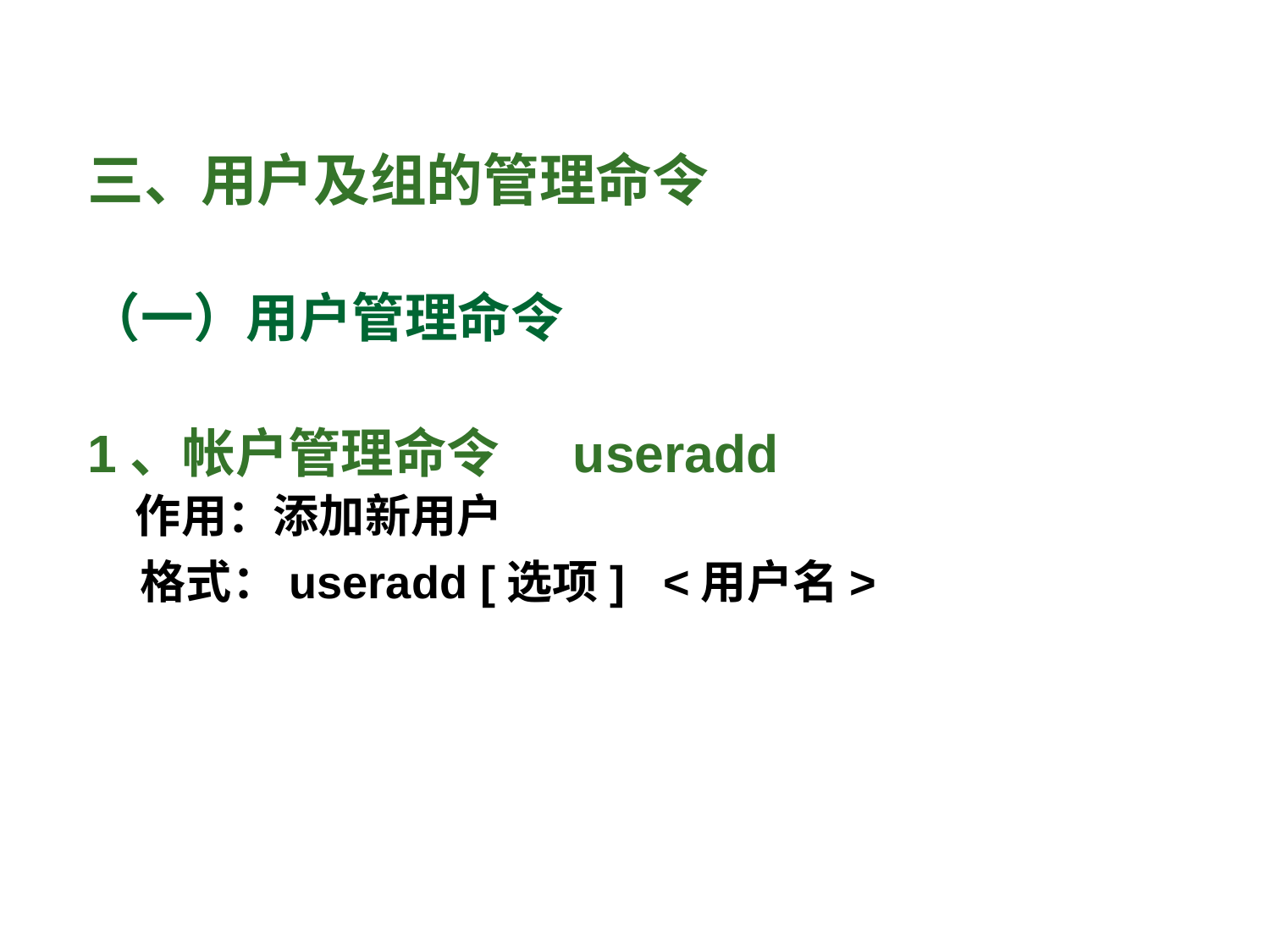

三、用户及组的管理命令

（一）用户管理命令

1、帐户管理命令     useradd
作用：添加新用户
    格式：useradd [选项]   <用户名>